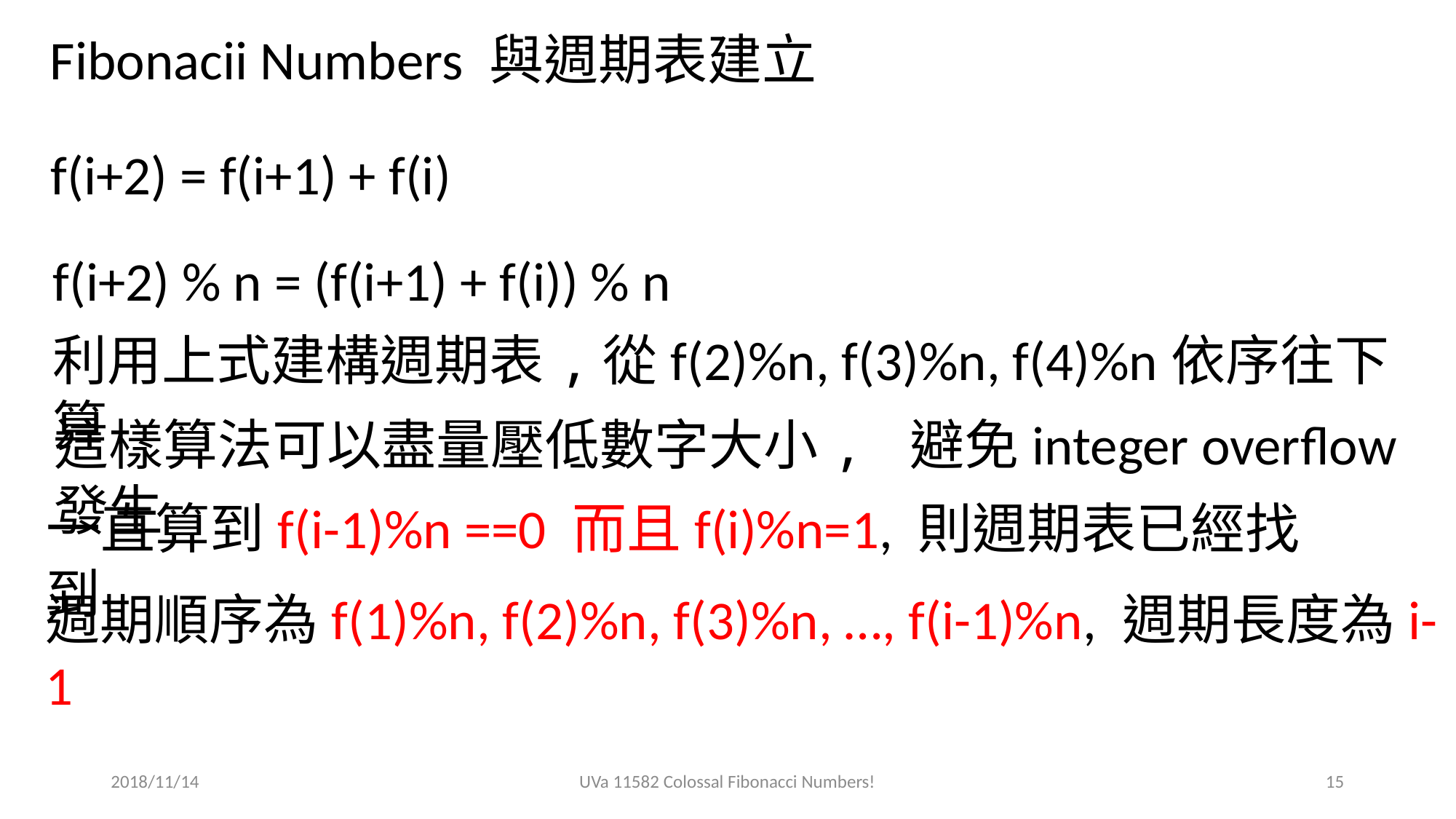

Fibonacii Numbers 與週期表建立
f(i+2) = f(i+1) + f(i)
f(i+2) % n = (f(i+1) + f(i)) % n
利用上式建構週期表,從f(2)%n, f(3)%n, f(4)%n依序往下算
這樣算法可以盡量壓低數字大小, 避免integer overflow發生
一直算到f(i-1)%n ==0 而且f(i)%n=1, 則週期表已經找到
週期順序為f(1)%n, f(2)%n, f(3)%n, …, f(i-1)%n, 週期長度為i-1
2018/11/14
UVa 11582 Colossal Fibonacci Numbers!
15